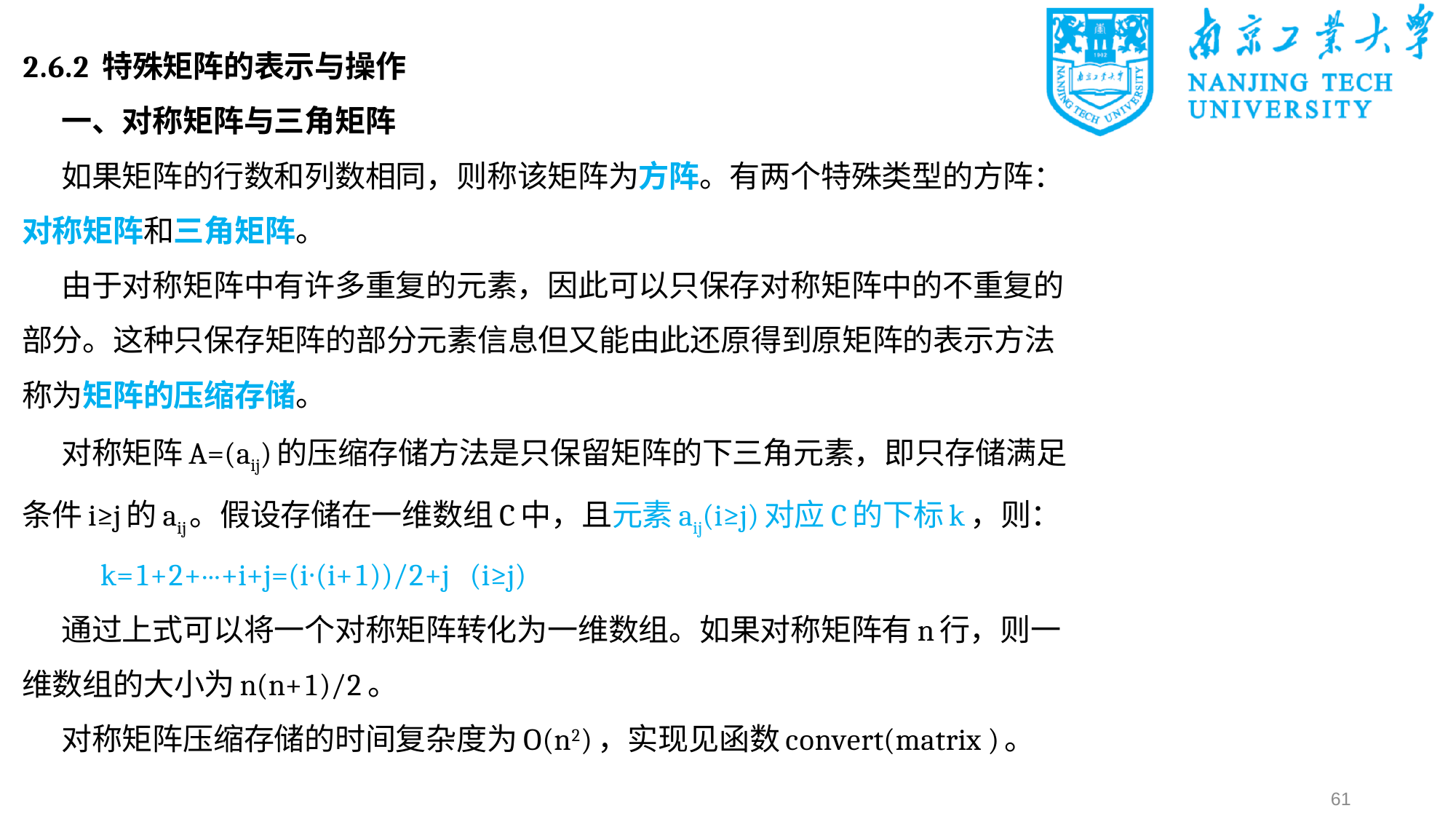

2.6.2 特殊矩阵的表示与操作
一、对称矩阵与三角矩阵
如果矩阵的行数和列数相同，则称该矩阵为方阵。有两个特殊类型的方阵：对称矩阵和三角矩阵。
由于对称矩阵中有许多重复的元素，因此可以只保存对称矩阵中的不重复的部分。这种只保存矩阵的部分元素信息但又能由此还原得到原矩阵的表示方法称为矩阵的压缩存储。
对称矩阵A=(aij)的压缩存储方法是只保留矩阵的下三角元素，即只存储满足条件i≥j的aij。假设存储在一维数组C中，且元素aij(i≥j)对应C的下标k，则：
	k=1+2+⋯+i+j=(i∙(i+1))/2+j   (i≥j)
通过上式可以将一个对称矩阵转化为一维数组。如果对称矩阵有n行，则一维数组的大小为n(n+1)/2。
对称矩阵压缩存储的时间复杂度为O(n2)，实现见函数convert(matrix )。

61